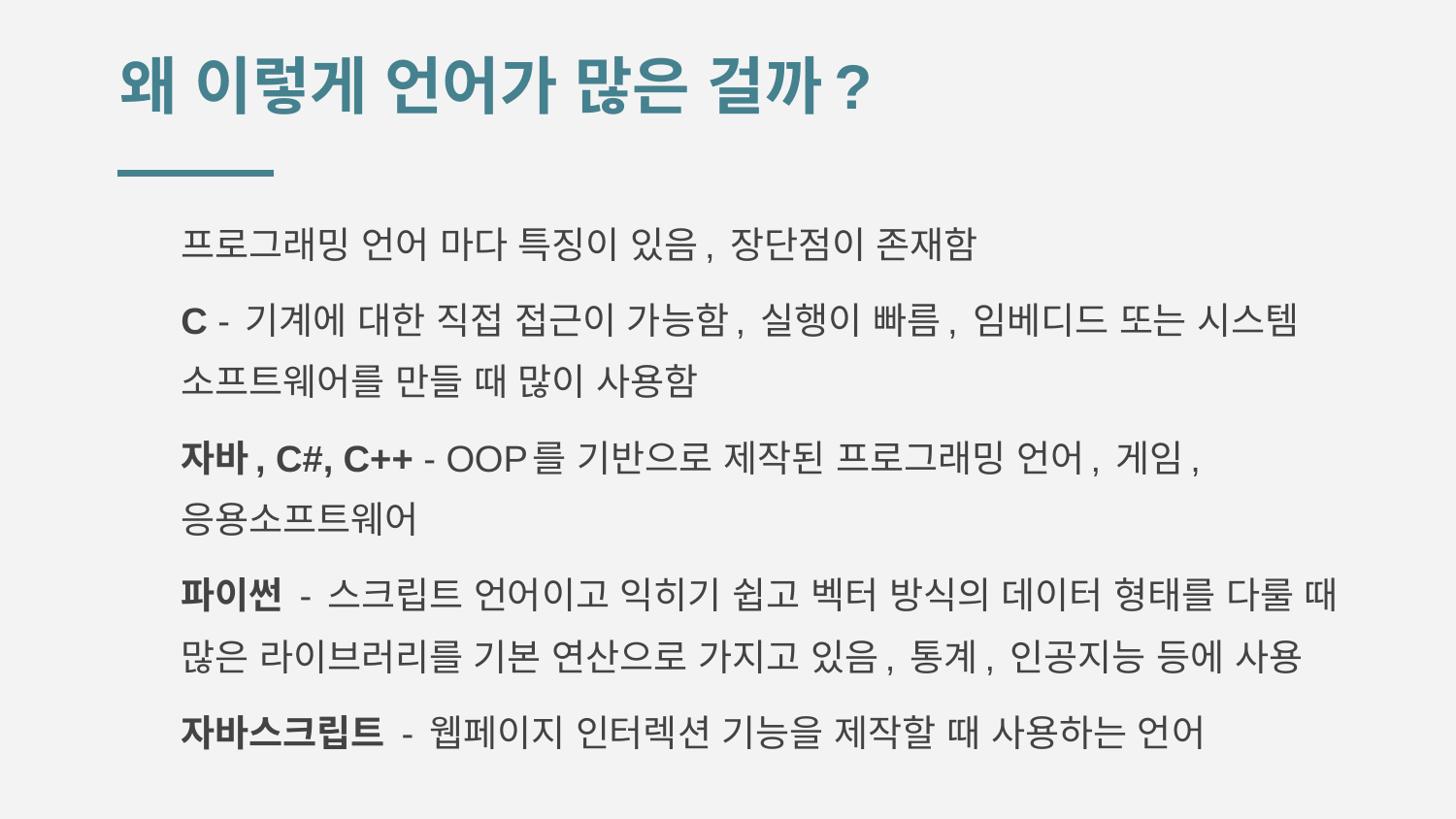

# 왜 이렇게 언어가 많은 걸까?
프로그래밍 언어 마다 특징이 있음, 장단점이 존재함
C - 기계에 대한 직접 접근이 가능함, 실행이 빠름, 임베디드 또는 시스템 소프트웨어를 만들 때 많이 사용함
자바, C#, C++ - OOP를 기반으로 제작된 프로그래밍 언어, 게임, 응용소프트웨어
파이썬 - 스크립트 언어이고 익히기 쉽고 벡터 방식의 데이터 형태를 다룰 때 많은 라이브러리를 기본 연산으로 가지고 있음, 통계, 인공지능 등에 사용
자바스크립트 - 웹페이지 인터렉션 기능을 제작할 때 사용하는 언어